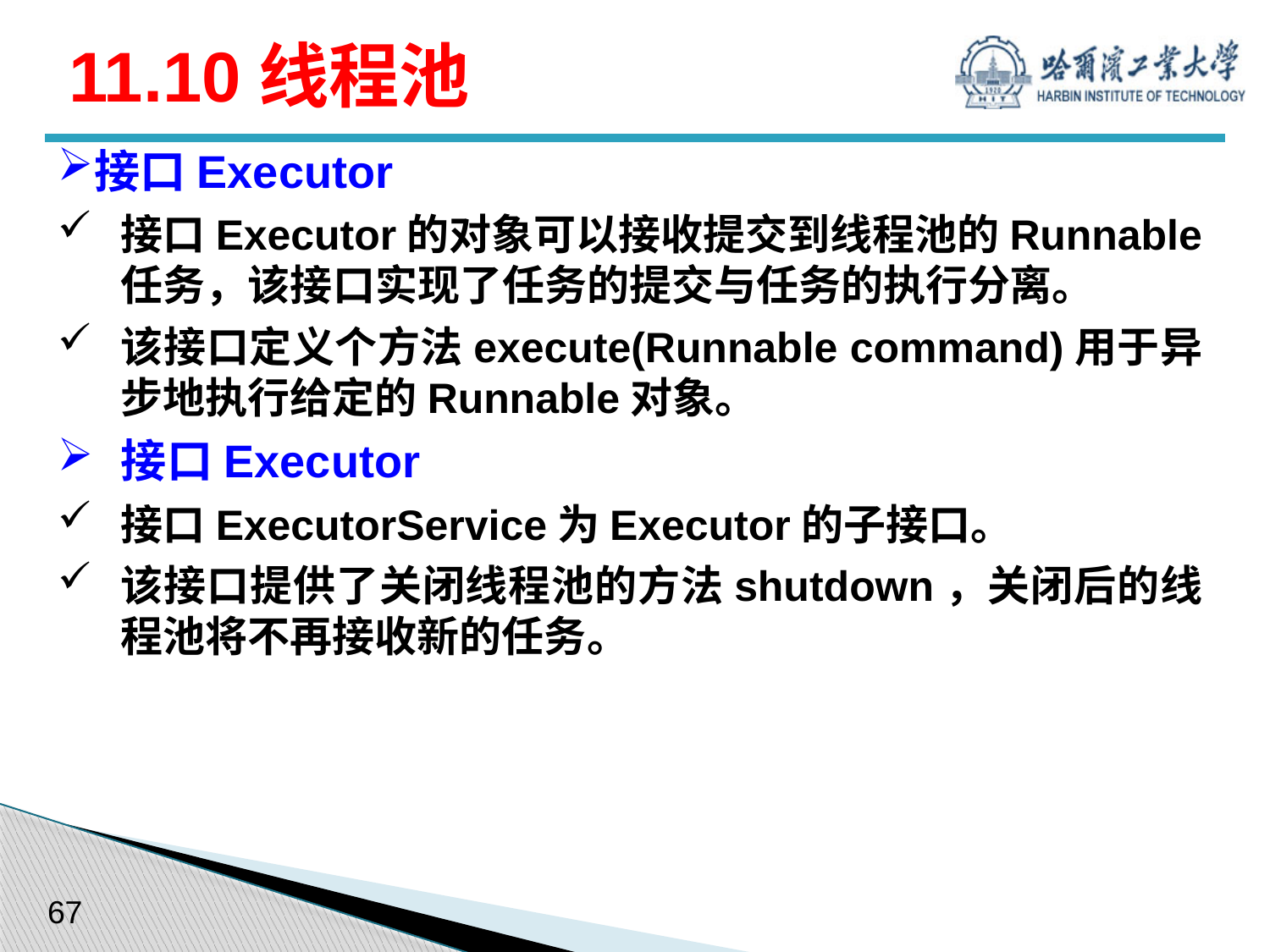

# 11.10线程池
接口Executor
接口Executor的对象可以接收提交到线程池的Runnable任务，该接口实现了任务的提交与任务的执行分离。
该接口定义个方法execute(Runnable command)用于异步地执行给定的Runnable对象。
接口Executor
接口ExecutorService为Executor的子接口。
该接口提供了关闭线程池的方法shutdown，关闭后的线程池将不再接收新的任务。